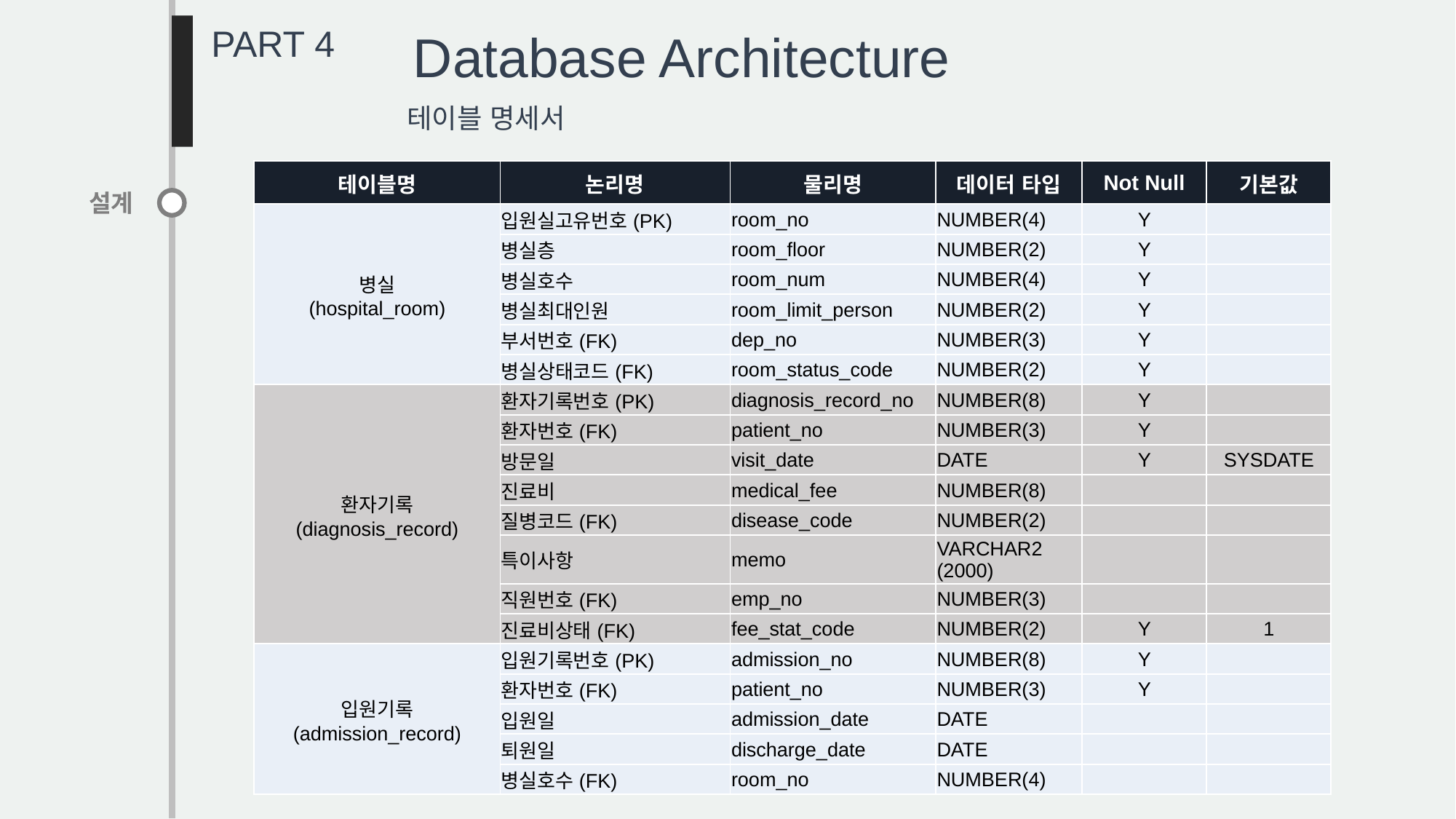

PART 4
Database Architecture
테이블 명세서
| 테이블명 | 논리명 | 물리명 | 데이터 타입 | Not Null | 기본값 |
| --- | --- | --- | --- | --- | --- |
| 병실 (hospital\_room) | 입원실고유번호(PK) | room\_no | NUMBER(4) | Y |  |
|  | 병실층 | room\_floor | NUMBER(2) | Y |  |
|  | 병실호수 | room\_num | NUMBER(4) | Y |  |
|  | 병실최대인원 | room\_limit\_person | NUMBER(2) | Y |  |
|  | 부서번호(FK) | dep\_no | NUMBER(3) | Y |  |
|  | 병실상태코드(FK) | room\_status\_code | NUMBER(2) | Y |  |
| 환자기록 (diagnosis\_record) | 환자기록번호(PK) | diagnosis\_record\_no | NUMBER(8) | Y |  |
|  | 환자번호(FK) | patient\_no | NUMBER(3) | Y |  |
|  | 방문일 | visit\_date | DATE | Y | SYSDATE |
|  | 진료비 | medical\_fee | NUMBER(8) |  |  |
|  | 질병코드(FK) | disease\_code | NUMBER(2) |  |  |
|  | 특이사항 | memo | VARCHAR2 (2000) |  |  |
|  | 직원번호(FK) | emp\_no | NUMBER(3) |  |  |
|  | 진료비상태(FK) | fee\_stat\_code | NUMBER(2) | Y | 1 |
| 입원기록 (admission\_record) | 입원기록번호(PK) | admission\_no | NUMBER(8) | Y |  |
|  | 환자번호(FK) | patient\_no | NUMBER(3) | Y |  |
|  | 입원일 | admission\_date | DATE |  |  |
|  | 퇴원일 | discharge\_date | DATE |  |  |
|  | 병실호수(FK) | room\_no | NUMBER(4) |  |  |
설계